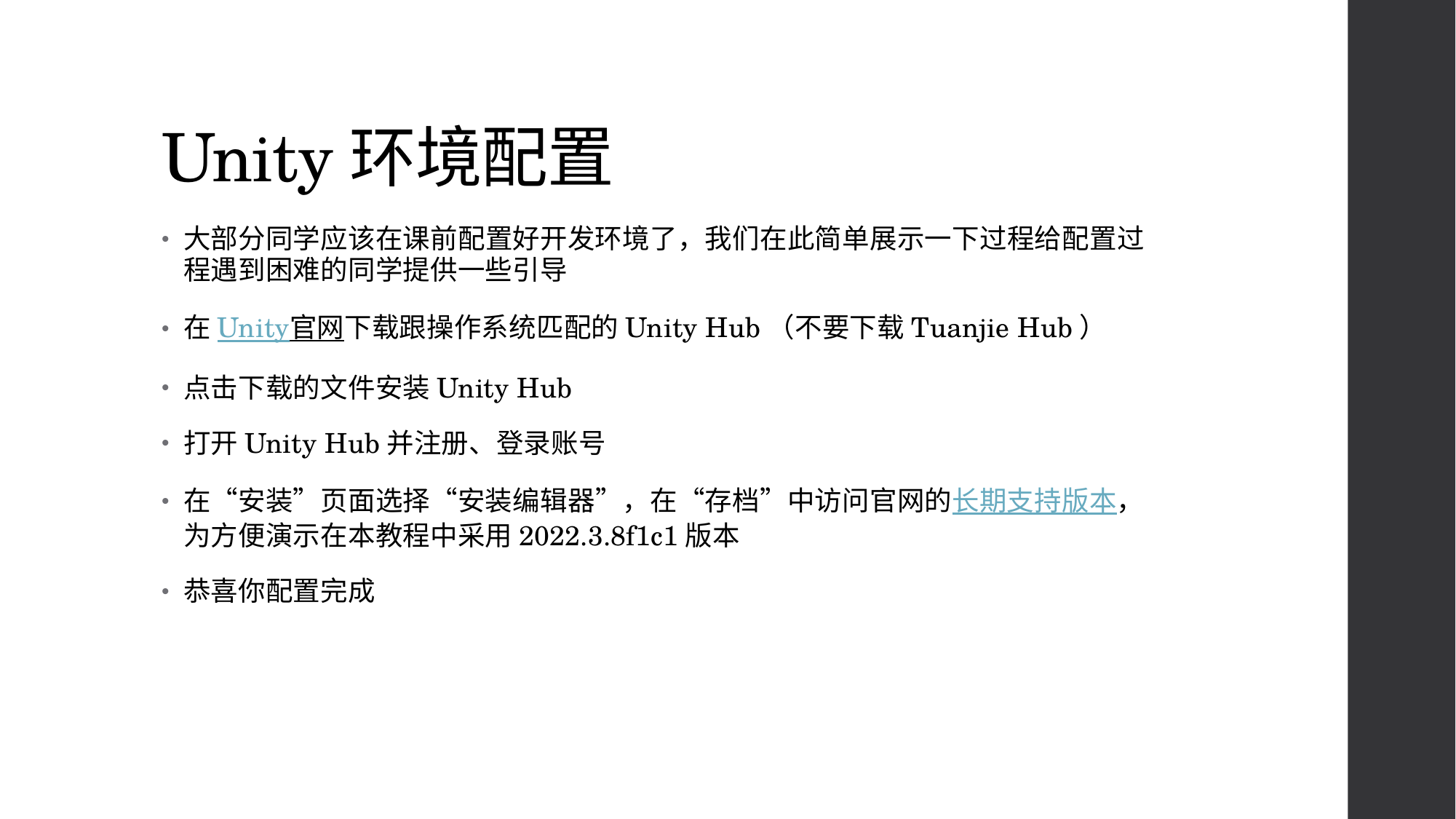

# Unity环境配置
大部分同学应该在课前配置好开发环境了，我们在此简单展示一下过程给配置过程遇到困难的同学提供一些引导
在Unity官网下载跟操作系统匹配的Unity Hub（不要下载Tuanjie Hub）
点击下载的文件安装Unity Hub
打开Unity Hub并注册、登录账号
在“安装”页面选择“安装编辑器”，在“存档”中访问官网的长期支持版本，为方便演示在本教程中采用2022.3.8f1c1版本
恭喜你配置完成